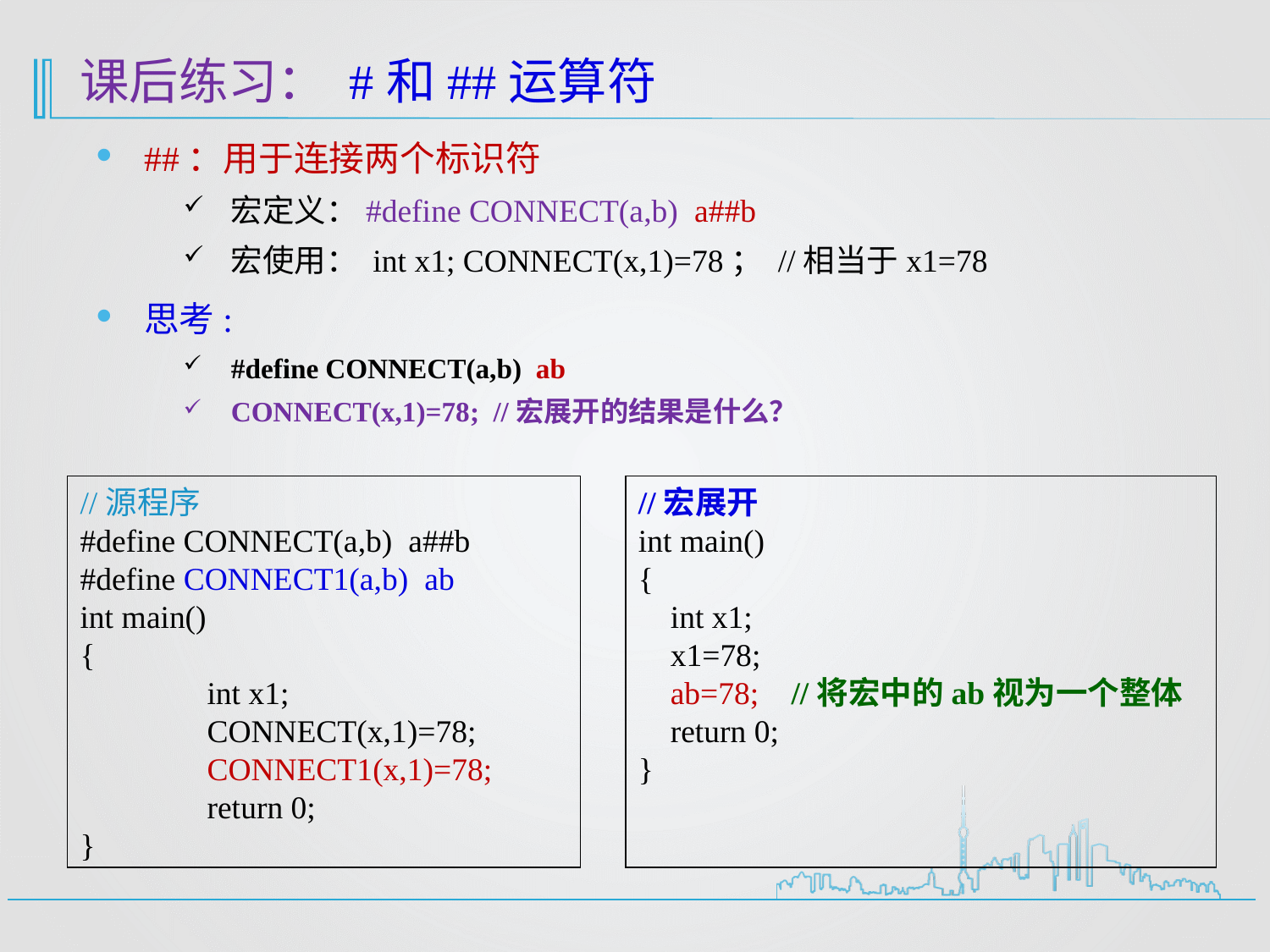

# 课后练习： #和##运算符
##：用于连接两个标识符
宏定义：#define CONNECT(a,b)  a##b
宏使用： int x1; CONNECT(x,1)=78； //相当于x1=78
思考:
#define CONNECT(a,b)  ab
CONNECT(x,1)=78;  //宏展开的结果是什么？

//源程序
#define CONNECT(a,b)  a##b
#define CONNECT1(a,b)  ab
int main()
{
	int x1;
	CONNECT(x,1)=78;
	CONNECT1(x,1)=78;
	return 0;
}
//宏展开
int main()
{
    int x1;
    x1=78;
    ab=78;    //将宏中的ab视为一个整体
    return 0;
}